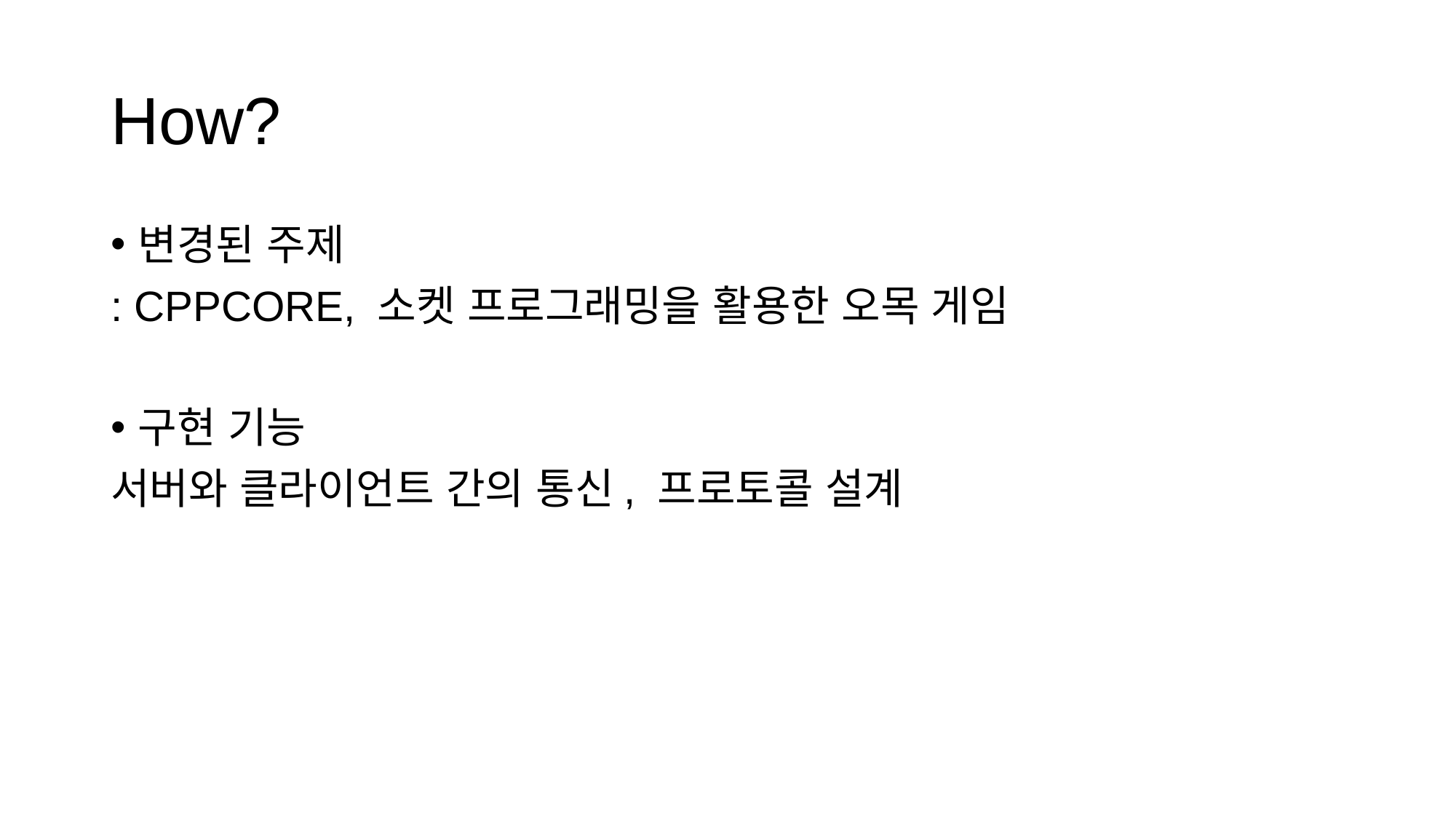

# How?
변경된 주제
: CPPCORE, 소켓 프로그래밍을 활용한 오목 게임

구현 기능
서버와 클라이언트 간의 통신, 프로토콜 설계